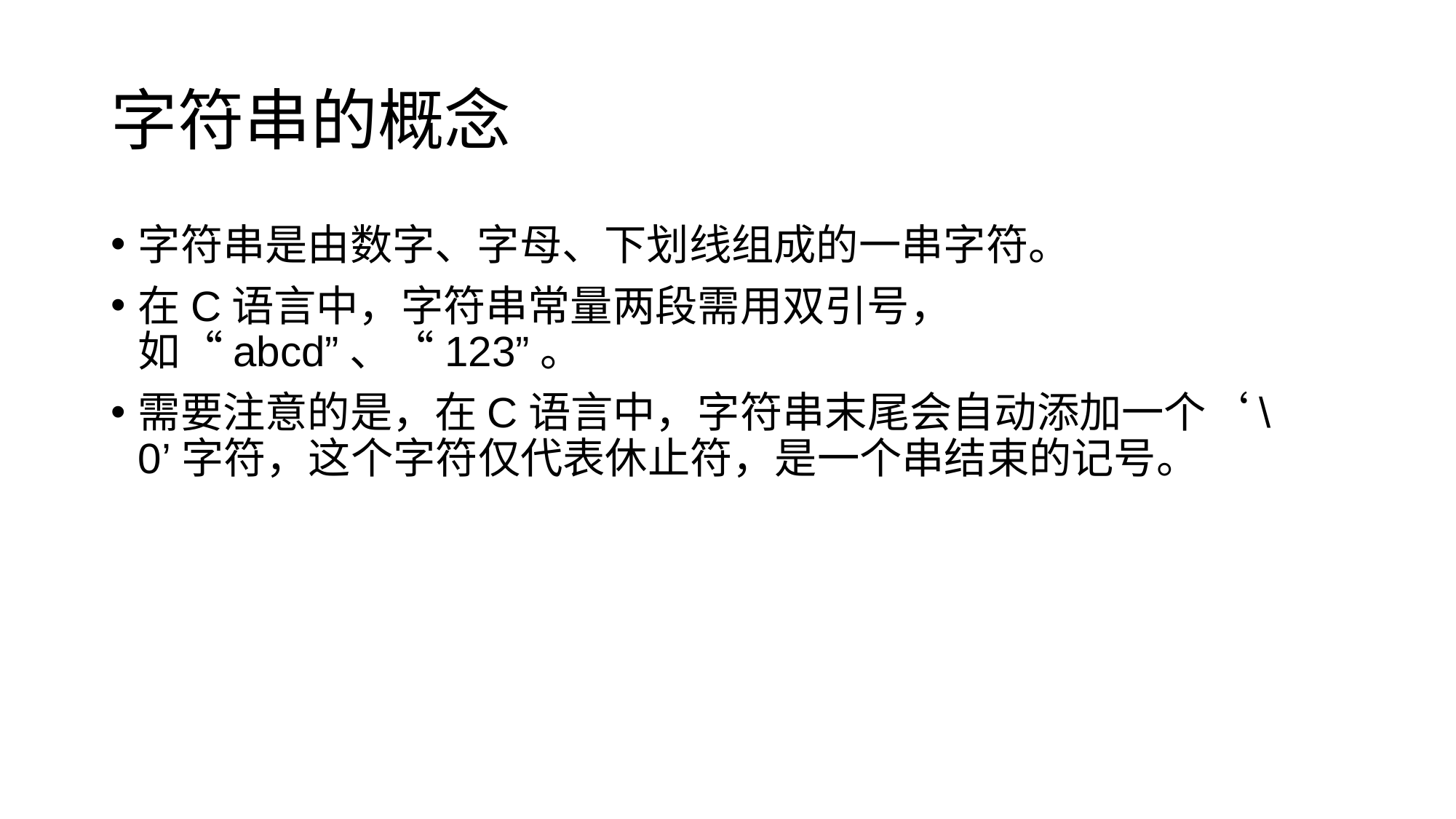

# 字符串的概念
字符串是由数字、字母、下划线组成的一串字符。
在C语言中，字符串常量两段需用双引号，如“abcd”、“123”。
需要注意的是，在C语言中，字符串末尾会自动添加一个‘\0’字符，这个字符仅代表休止符，是一个串结束的记号。